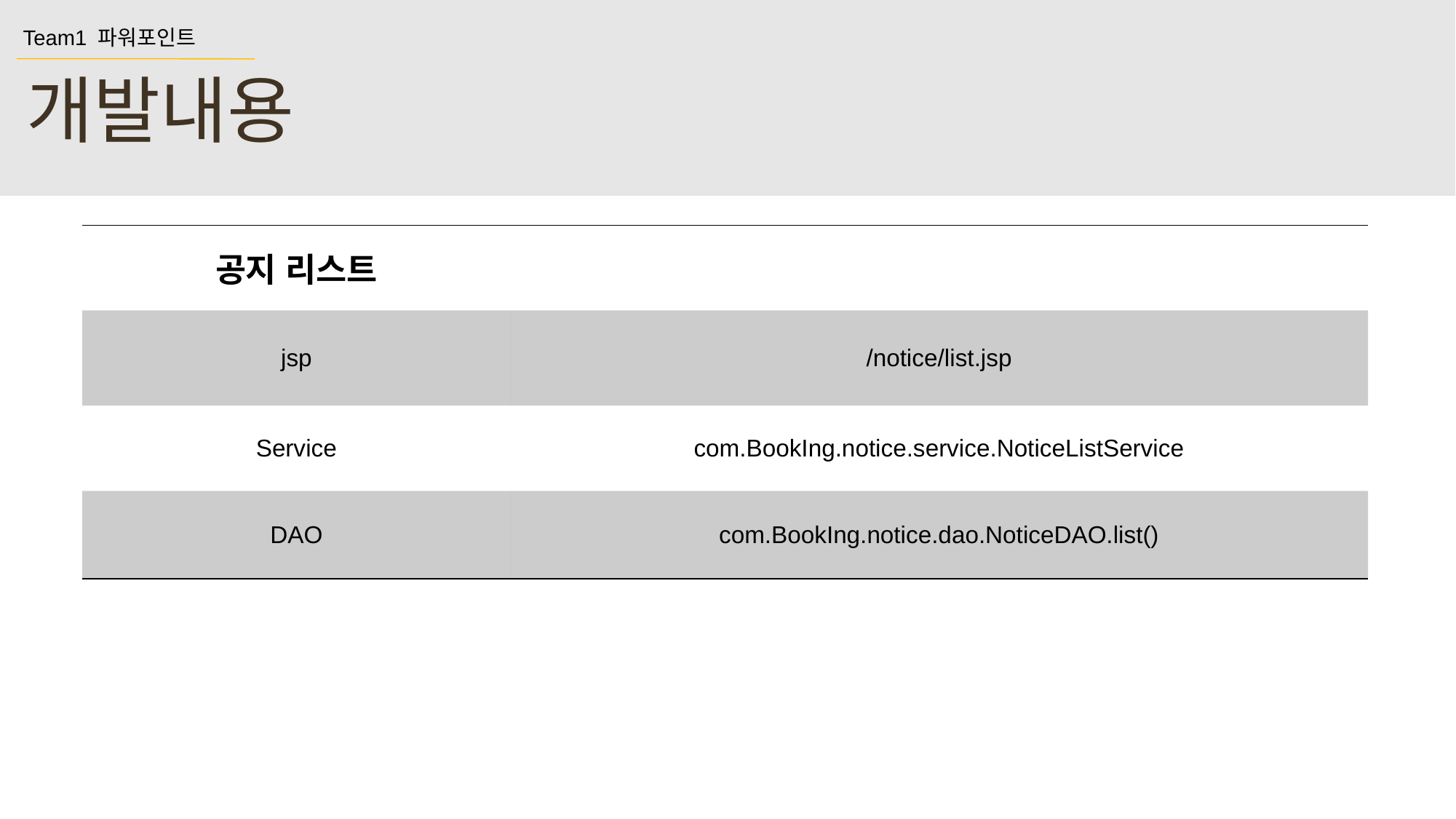

Team1 파워포인트
개발내용
| 공지 리스트 |  |
| --- | --- |
| jsp | /notice/list.jsp |
| Service | com.BookIng.notice.service.NoticeListService |
| DAO | com.BookIng.notice.dao.NoticeDAO.list() |